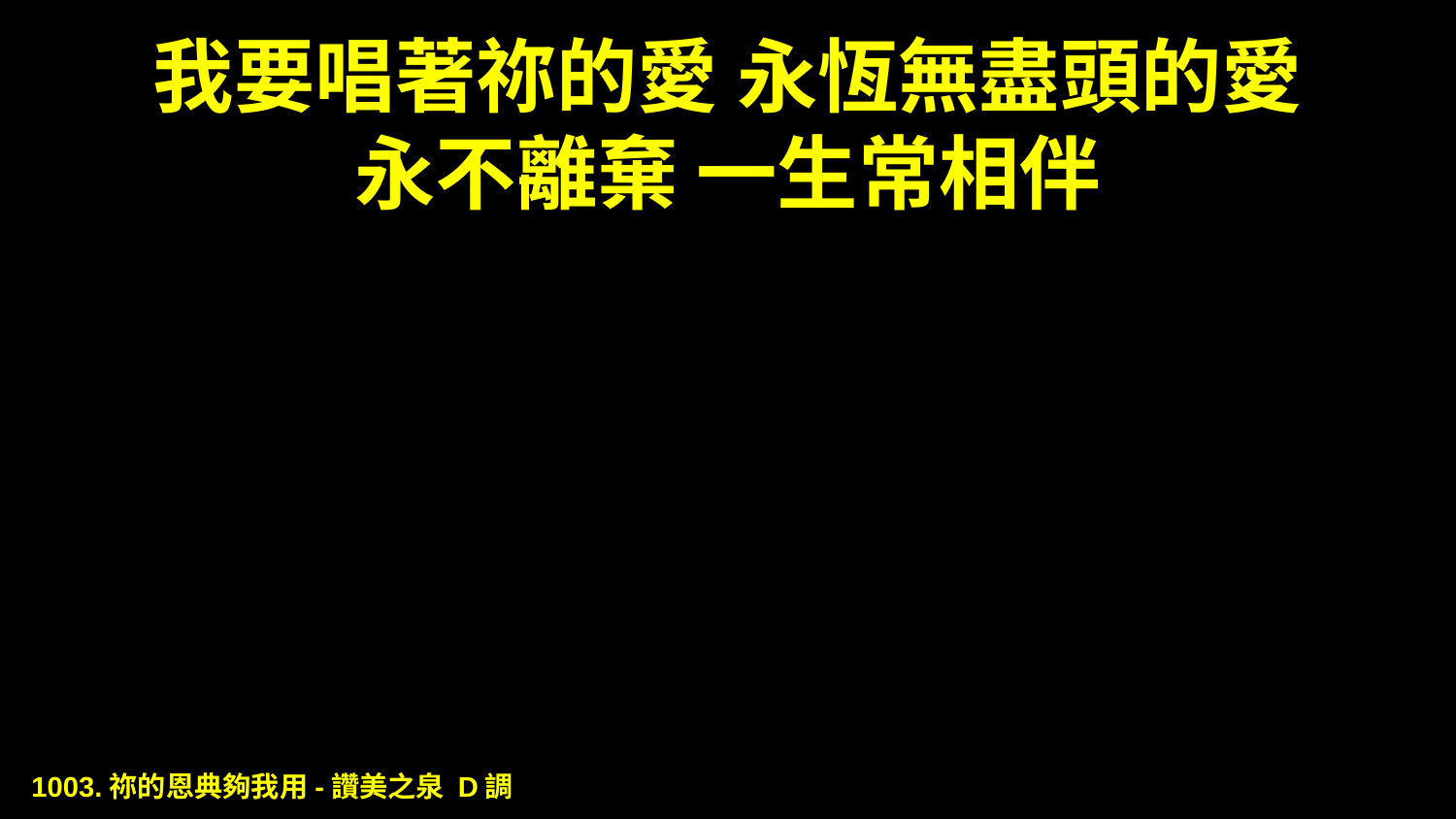

# 我要唱著祢的愛 永恆無盡頭的愛 永不離棄 一生常相伴
1003.祢的恩典夠我用-讚美之泉 D調